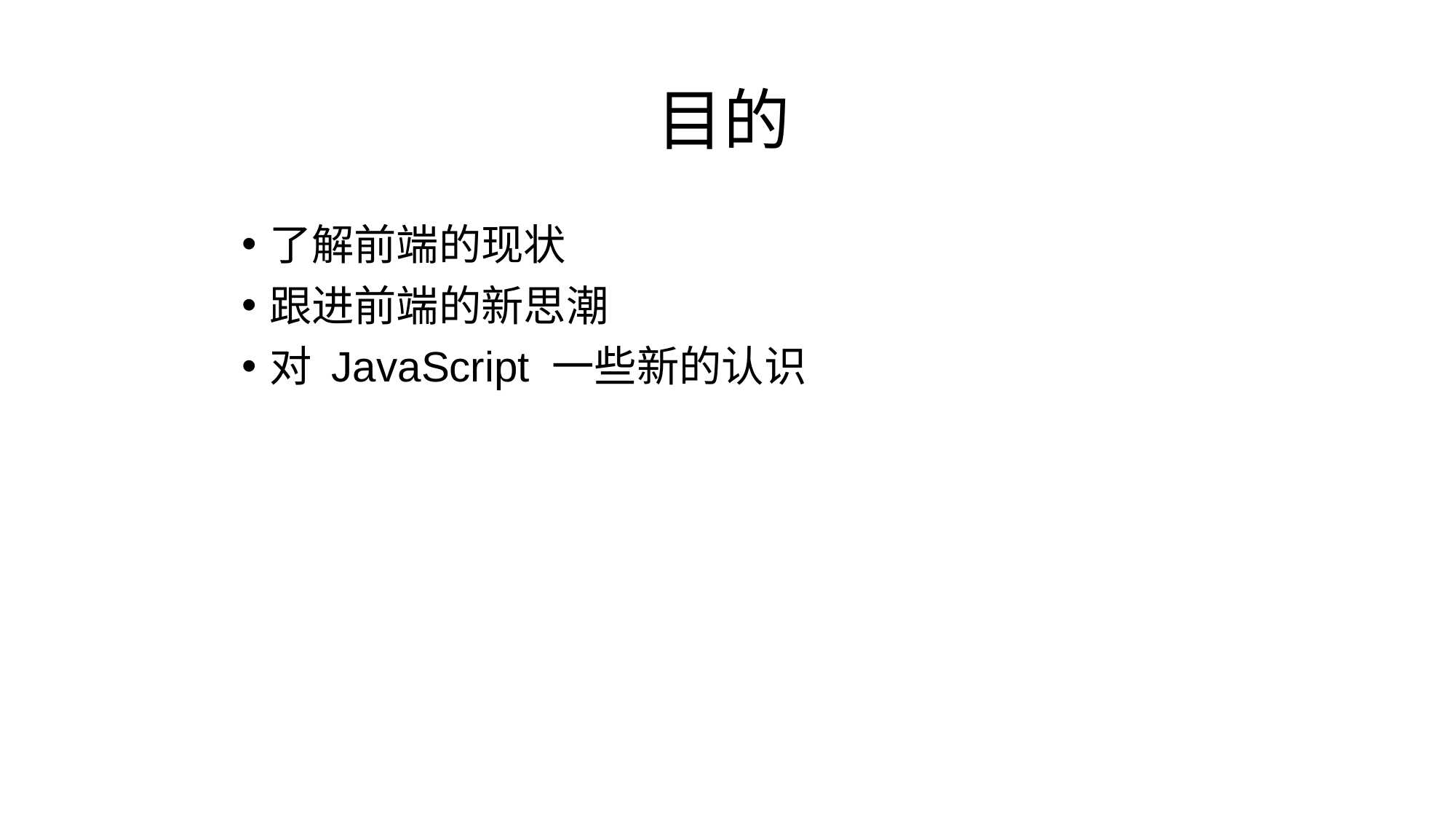

# 目的
了解前端的现状
跟进前端的新思潮
对 JavaScript 一些新的认识